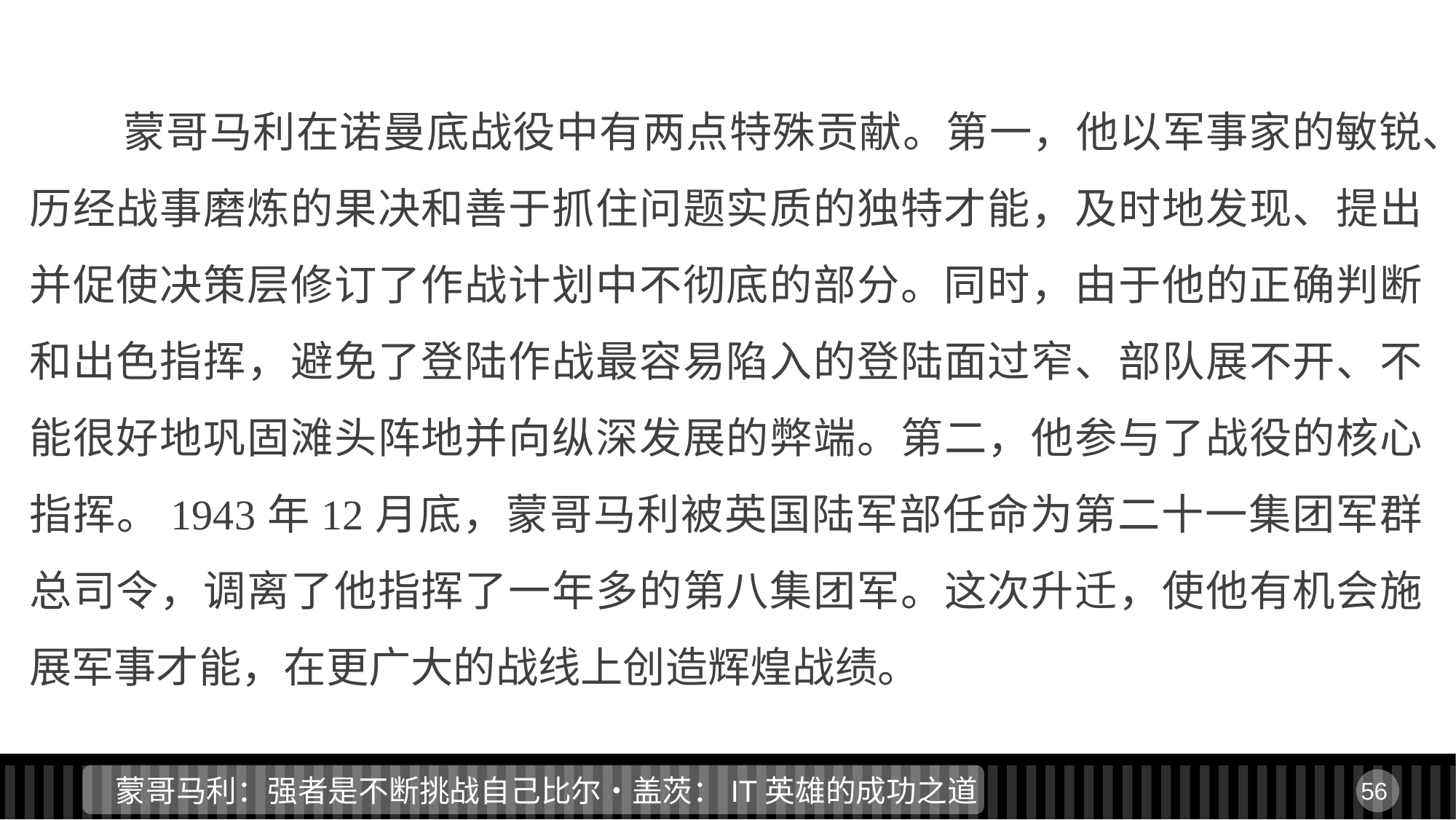

蒙哥马利在诺曼底战役中有两点特殊贡献。第一，他以军事家的敏锐、历经战事磨炼的果决和善于抓住问题实质的独特才能，及时地发现、提出并促使决策层修订了作战计划中不彻底的部分。同时，由于他的正确判断和出色指挥，避免了登陆作战最容易陷入的登陆面过窄、部队展不开、不能很好地巩固滩头阵地并向纵深发展的弊端。第二，他参与了战役的核心指挥。1943年12月底，蒙哥马利被英国陆军部任命为第二十一集团军群总司令，调离了他指挥了一年多的第八集团军。这次升迁，使他有机会施展军事才能，在更广大的战线上创造辉煌战绩。